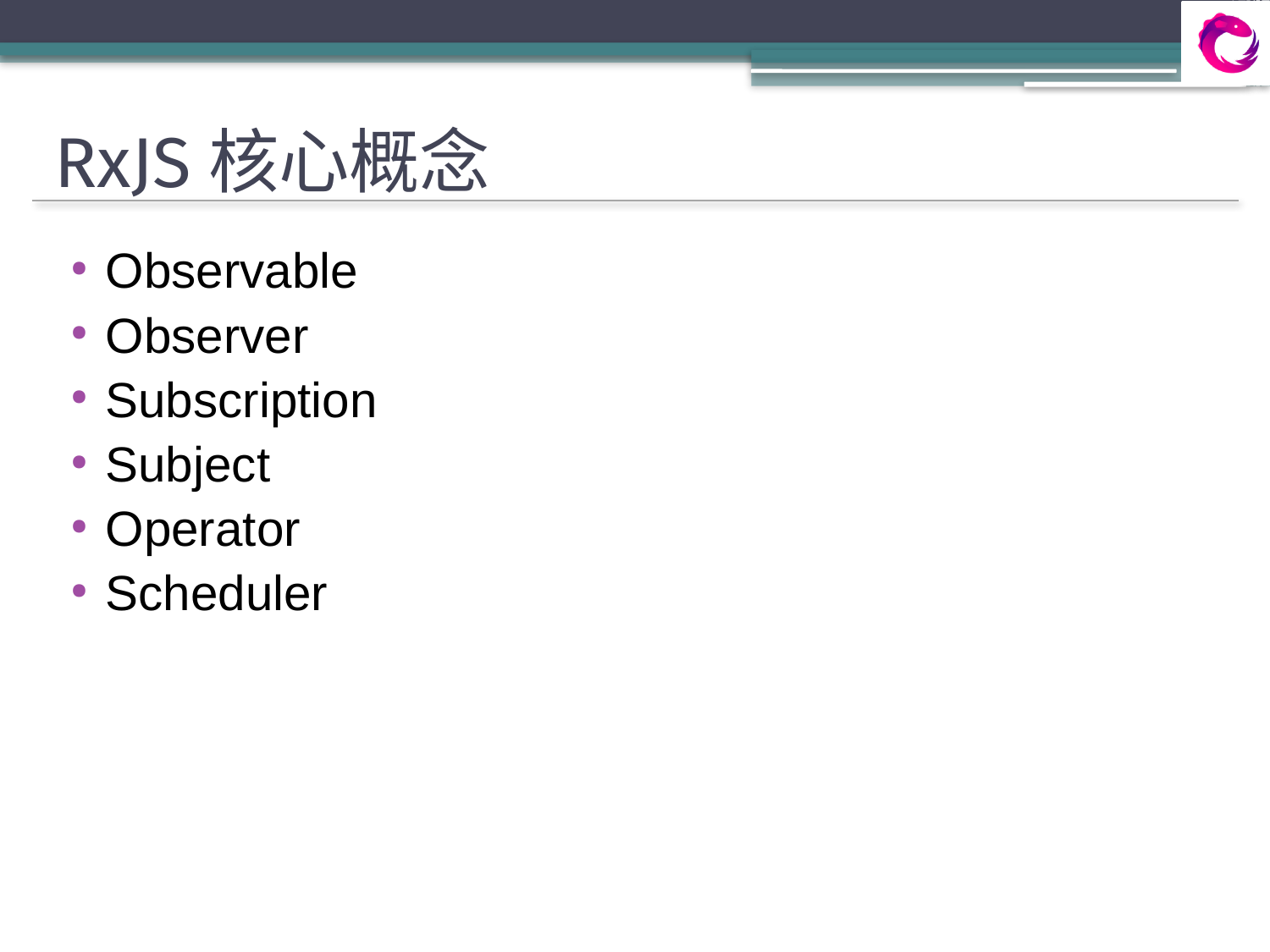

# RxJS核心概念
Observable
Observer
Subscription
Subject
Operator
Scheduler